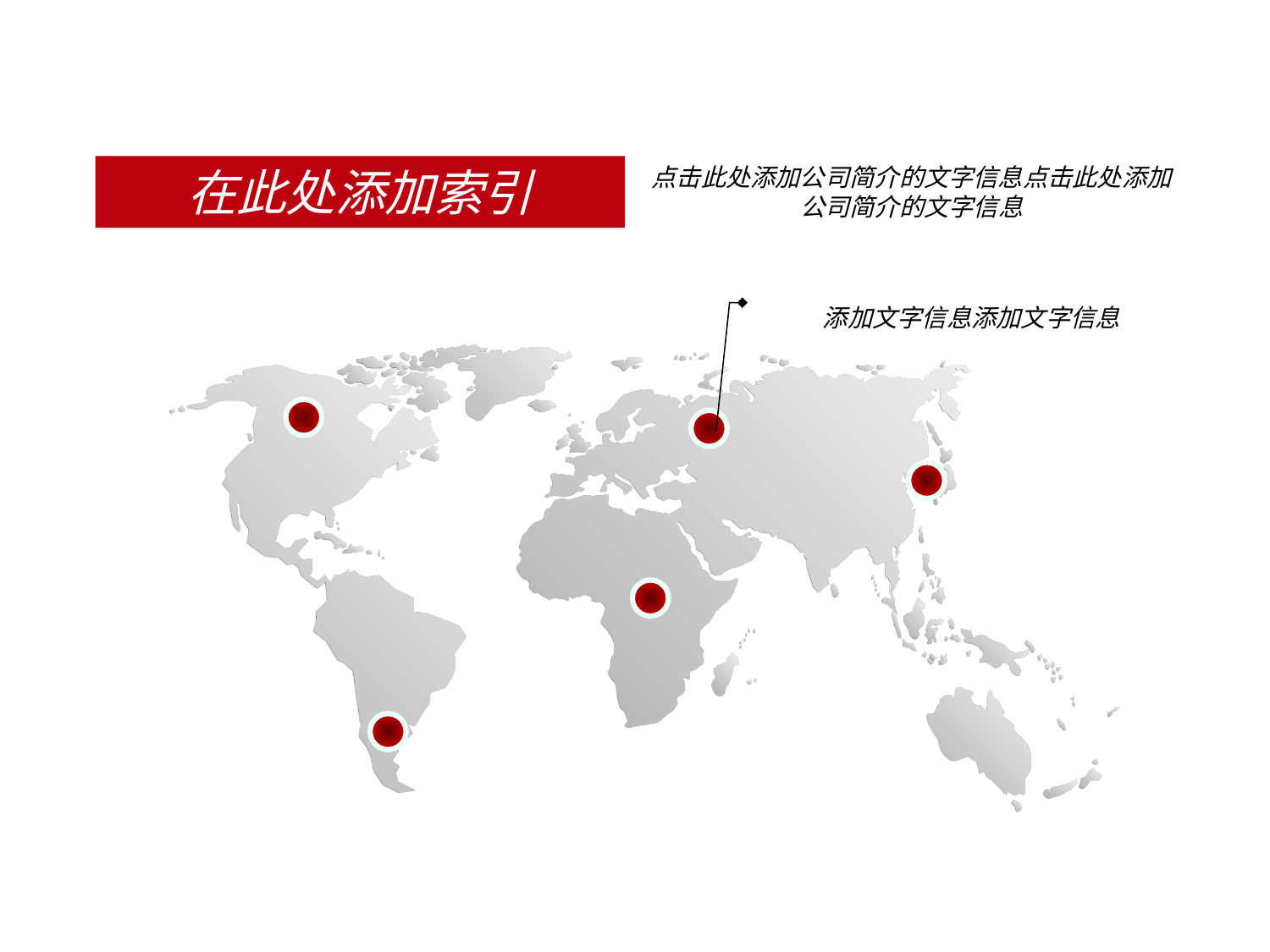

在此处添加索引
点击此处添加公司简介的文字信息点击此处添加公司简介的文字信息
添加文字信息添加文字信息